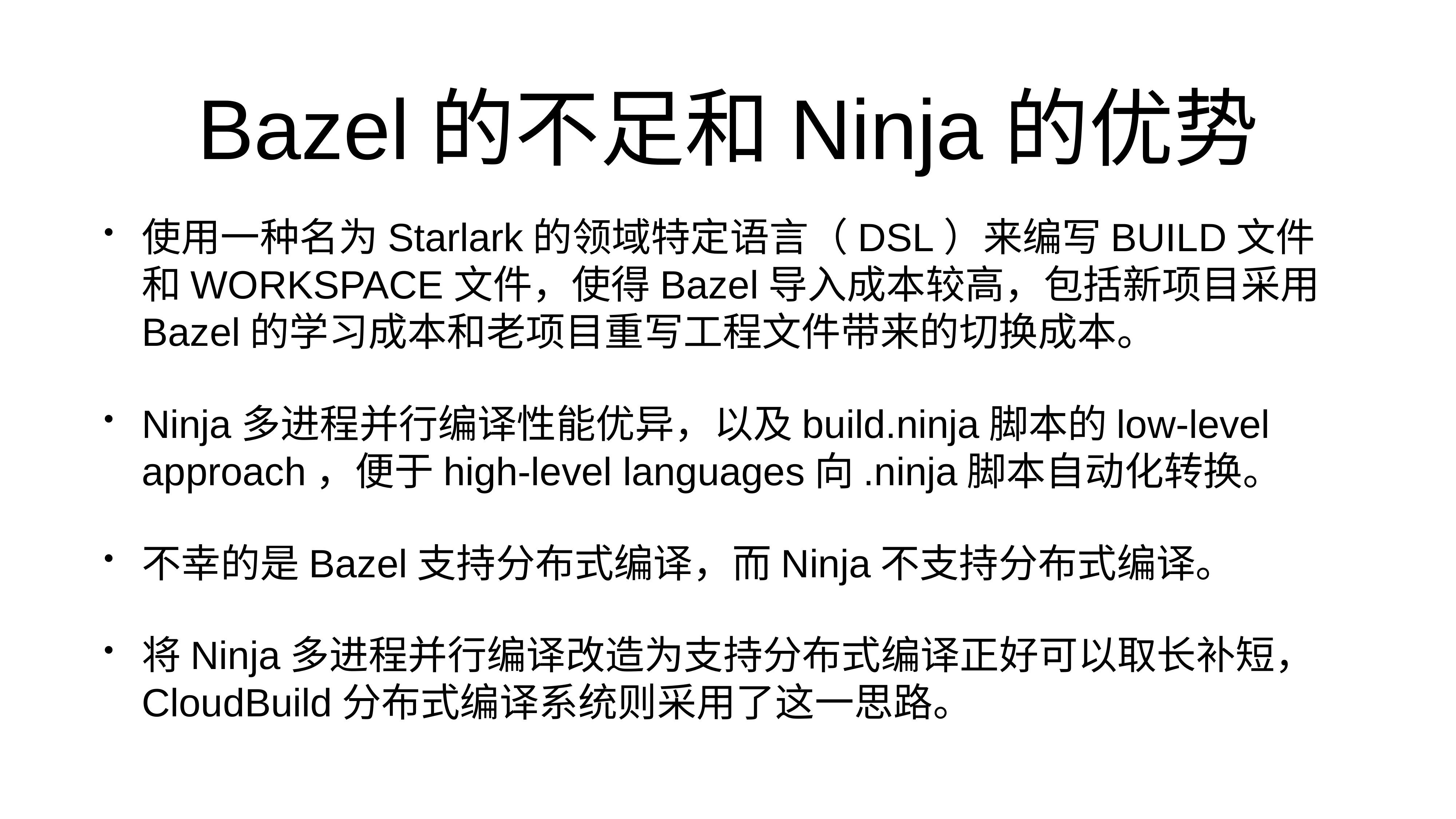

# Bazel的不足和Ninja的优势
使用一种名为Starlark的领域特定语言（DSL）来编写BUILD文件和WORKSPACE文件，使得Bazel导入成本较高，包括新项目采用Bazel的学习成本和老项目重写工程文件带来的切换成本。
Ninja多进程并行编译性能优异，以及build.ninja脚本的low-level approach，便于high-level languages向.ninja脚本自动化转换。
不幸的是Bazel支持分布式编译，而Ninja不支持分布式编译。
将Ninja多进程并行编译改造为支持分布式编译正好可以取长补短，CloudBuild分布式编译系统则采用了这一思路。